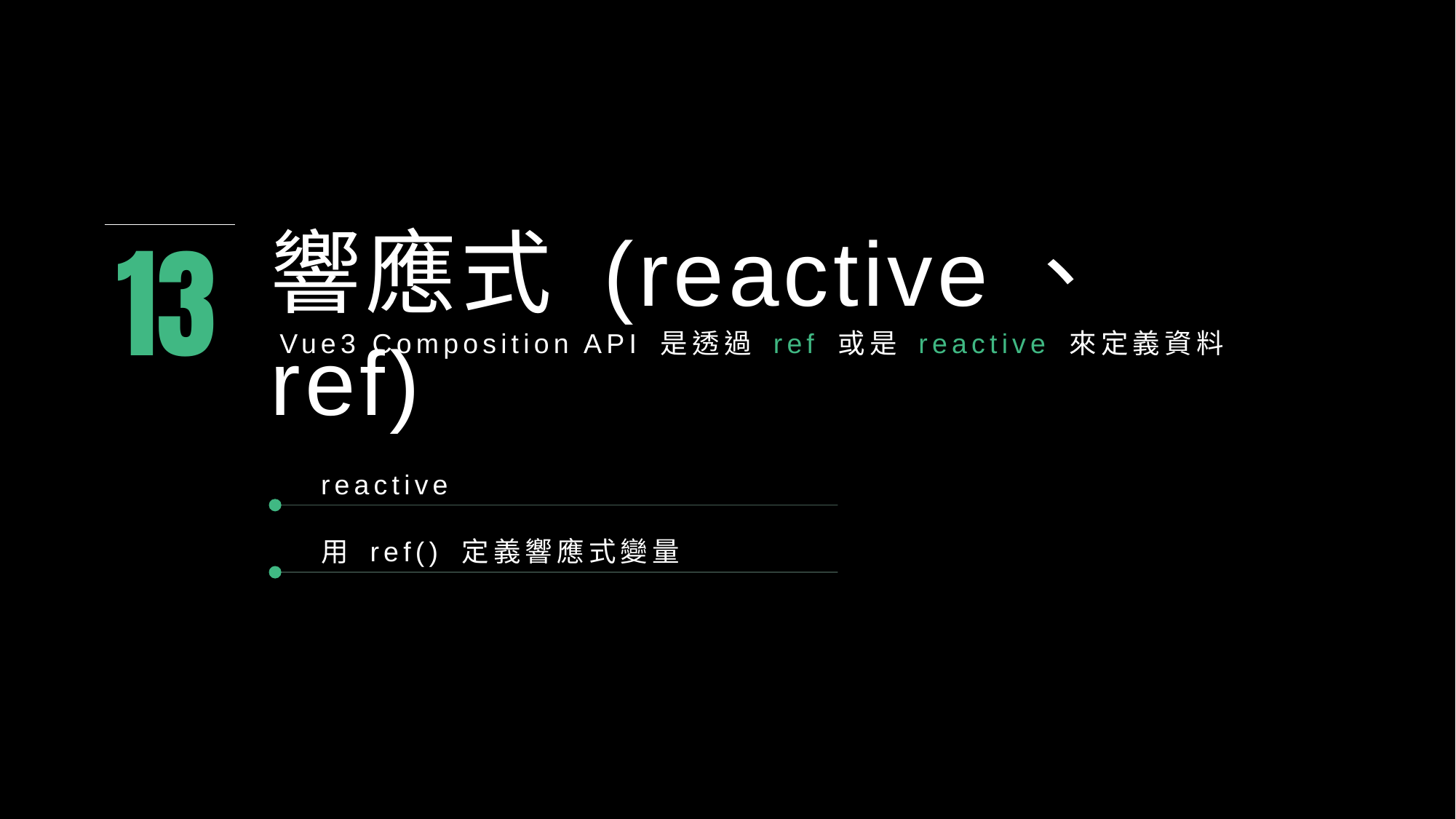

響應式 (reactive、 ref)
13
Vue3 Composition API 是透過 ref 或是 reactive 來定義資料
reactive

用 ref() 定義響應式變量